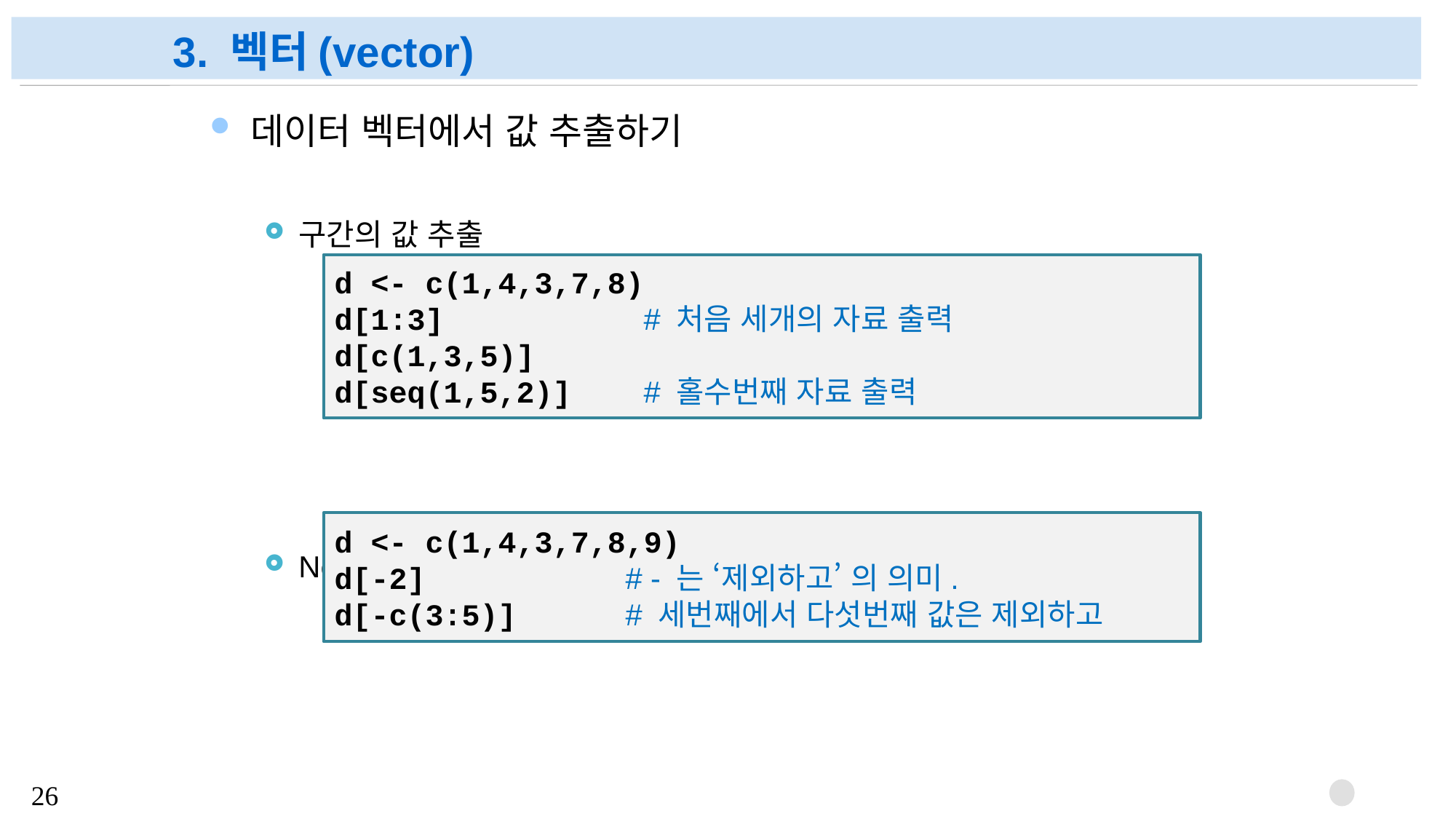

# 3. 벡터(vector)
데이터 벡터에서 값 추출하기

구간의 값 추출

Negative index
d <- c(1,4,3,7,8)
d[1:3]           # 처음 세개의 자료 출력
d[c(1,3,5)]
d[seq(1,5,2)]    # 홀수번째 자료 출력
d <- c(1,4,3,7,8,9)
d[-2]           # - 는 ‘제외하고’ 의 의미.
d[-c(3:5)]      # 세번째에서 다섯번째 값은 제외하고